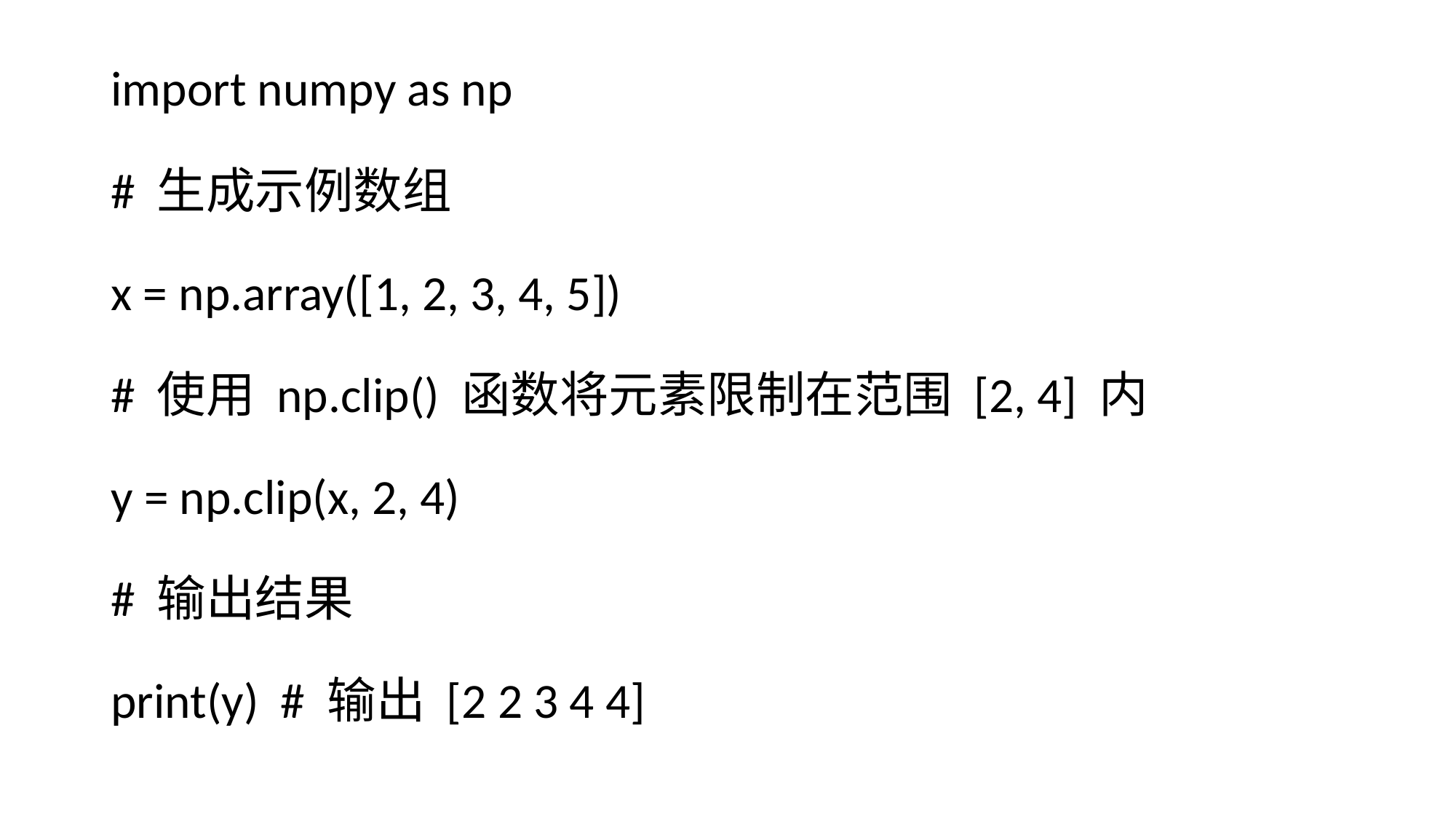

import numpy as np
# 生成示例数组
x = np.array([1, 2, 3, 4, 5])
# 使用 np.clip() 函数将元素限制在范围 [2, 4] 内
y = np.clip(x, 2, 4)
# 输出结果
print(y)  # 输出 [2 2 3 4 4]